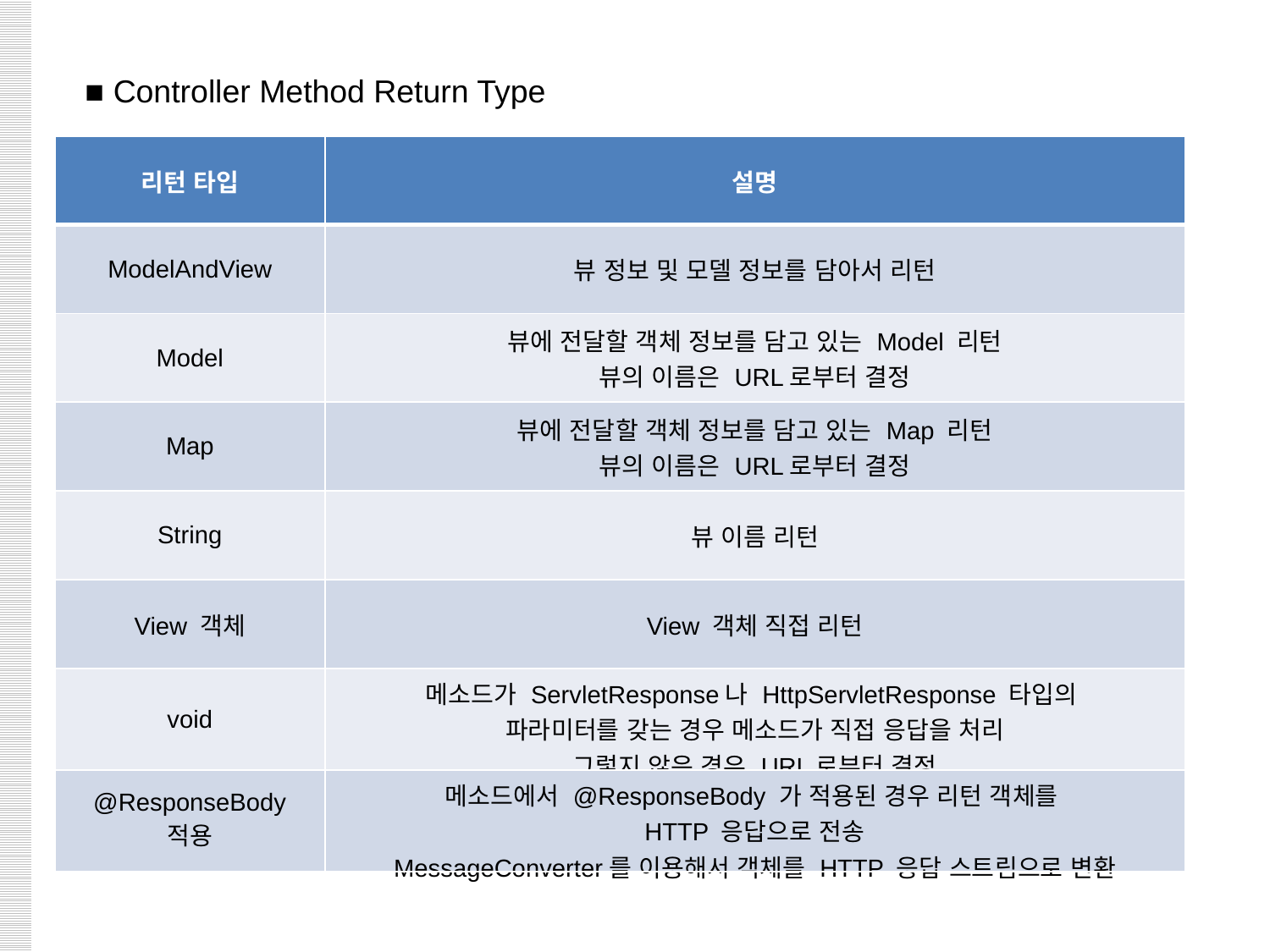

■ Controller Method Return Type
| 리턴 타입 | 설명 |
| --- | --- |
| ModelAndView | 뷰 정보 및 모델 정보를 담아서 리턴 |
| Model | 뷰에 전달할 객체 정보를 담고 있는 Model 리턴 뷰의 이름은 URL로부터 결정 |
| Map | 뷰에 전달할 객체 정보를 담고 있는 Map 리턴 뷰의 이름은 URL로부터 결정 |
| String | 뷰 이름 리턴 |
| View 객체 | View 객체 직접 리턴 |
| void | 메소드가 ServletResponse나 HttpServletResponse 타입의 파라미터를 갖는 경우 메소드가 직접 응답을 처리 그렇지 않은 경우 URL로부터 결정 |
| @ResponseBody 적용 | 메소드에서 @ResponseBody 가 적용된 경우 리턴 객체를 HTTP 응답으로 전송 MessageConverter를 이용해서 객체를 HTTP 응답 스트림으로 변환 |